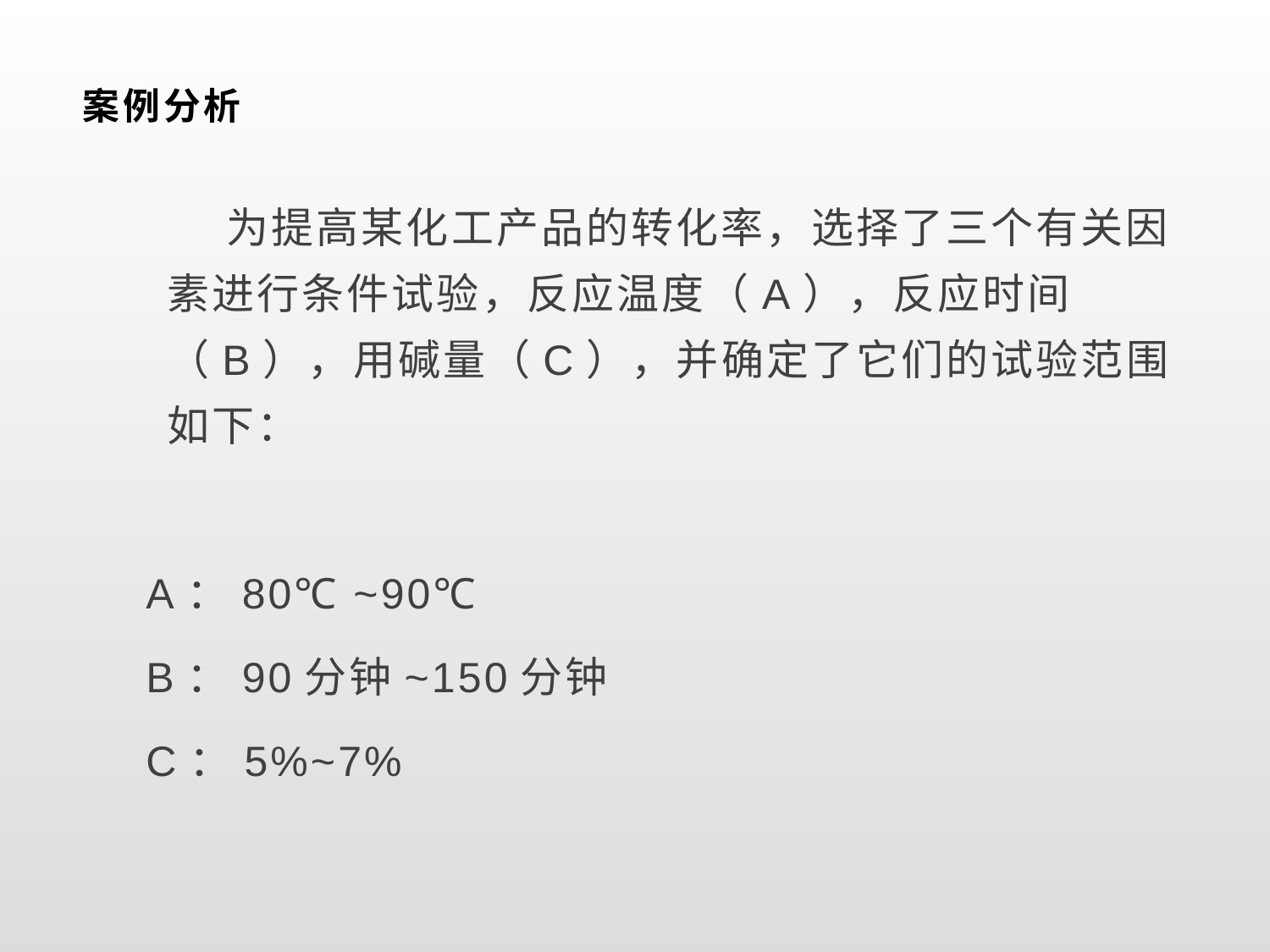

# 案例分析
           为提高某化工产品的转化率，选择了三个有关因素进行条件试验，反应温度（A），反应时间（B），用碱量（C），并确定了它们的试验范围如下：

A：80℃ ~90℃
B：90分钟~150分钟
C：5%~7%